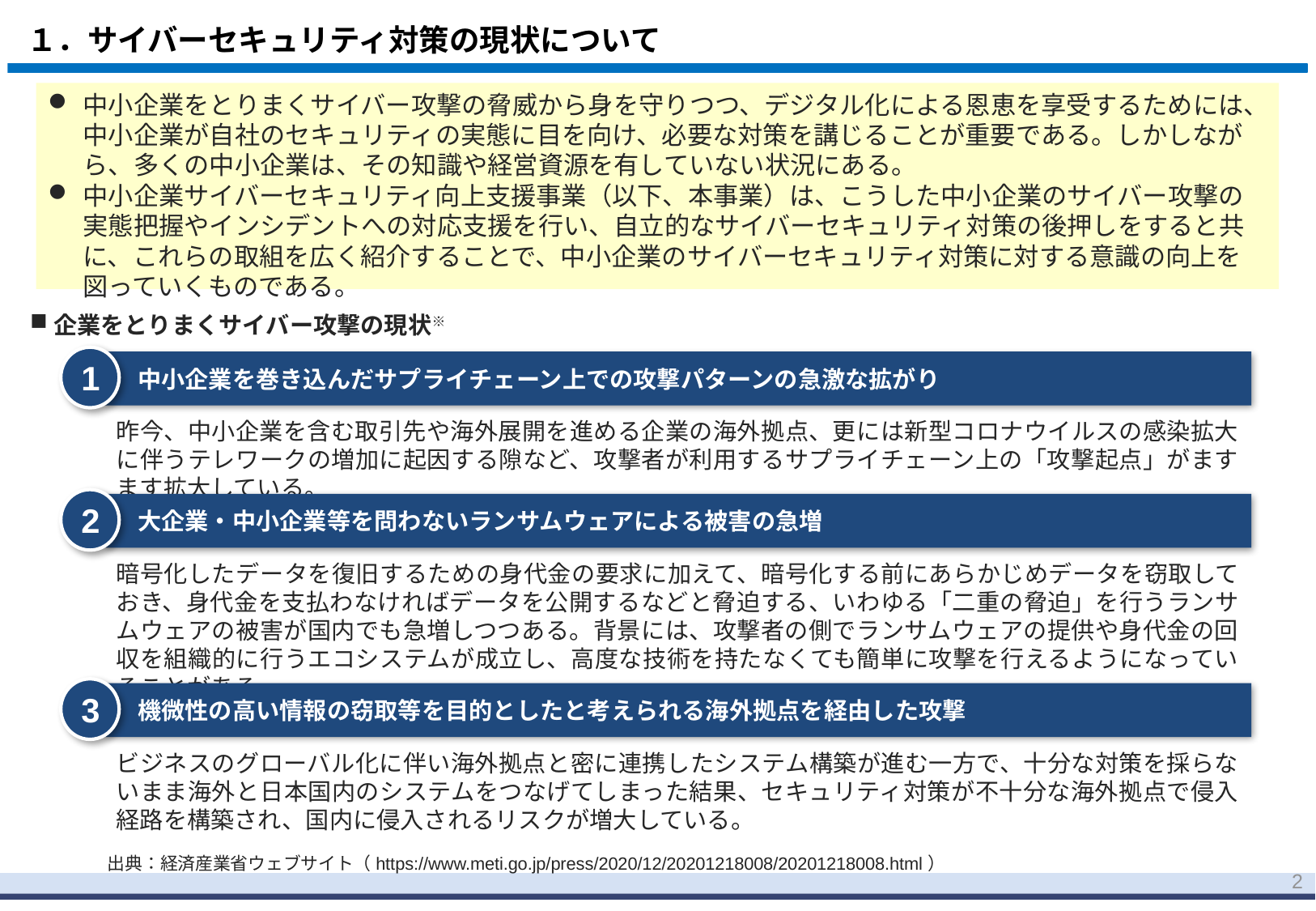

# １．サイバーセキュリティ対策の現状について
中小企業をとりまくサイバー攻撃の脅威から身を守りつつ、デジタル化による恩恵を享受するためには、中小企業が自社のセキュリティの実態に目を向け、必要な対策を講じることが重要である。しかしながら、多くの中小企業は、その知識や経営資源を有していない状況にある。
中小企業サイバーセキュリティ向上支援事業（以下、本事業）は、こうした中小企業のサイバー攻撃の実態把握やインシデントへの対応支援を行い、自立的なサイバーセキュリティ対策の後押しをすると共に、これらの取組を広く紹介することで、中小企業のサイバーセキュリティ対策に対する意識の向上を図っていくものである。
企業をとりまくサイバー攻撃の現状※
1
中小企業を巻き込んだサプライチェーン上での攻撃パターンの急激な拡がり
昨今、中小企業を含む取引先や海外展開を進める企業の海外拠点、更には新型コロナウイルスの感染拡大に伴うテレワークの増加に起因する隙など、攻撃者が利用するサプライチェーン上の「攻撃起点」がますます拡大している。
2
大企業・中小企業等を問わないランサムウェアによる被害の急増
暗号化したデータを復旧するための身代金の要求に加えて、暗号化する前にあらかじめデータを窃取しておき、身代金を支払わなければデータを公開するなどと脅迫する、いわゆる「二重の脅迫」を行うランサムウェアの被害が国内でも急増しつつある。背景には、攻撃者の側でランサムウェアの提供や身代金の回収を組織的に行うエコシステムが成立し、高度な技術を持たなくても簡単に攻撃を行えるようになっていることがある。
3
機微性の高い情報の窃取等を目的としたと考えられる海外拠点を経由した攻撃
ビジネスのグローバル化に伴い海外拠点と密に連携したシステム構築が進む一方で、十分な対策を採らないまま海外と日本国内のシステムをつなげてしまった結果、セキュリティ対策が不十分な海外拠点で侵入経路を構築され、国内に侵入されるリスクが増大している。
出典：経済産業省ウェブサイト（https://www.meti.go.jp/press/2020/12/20201218008/20201218008.html）
2